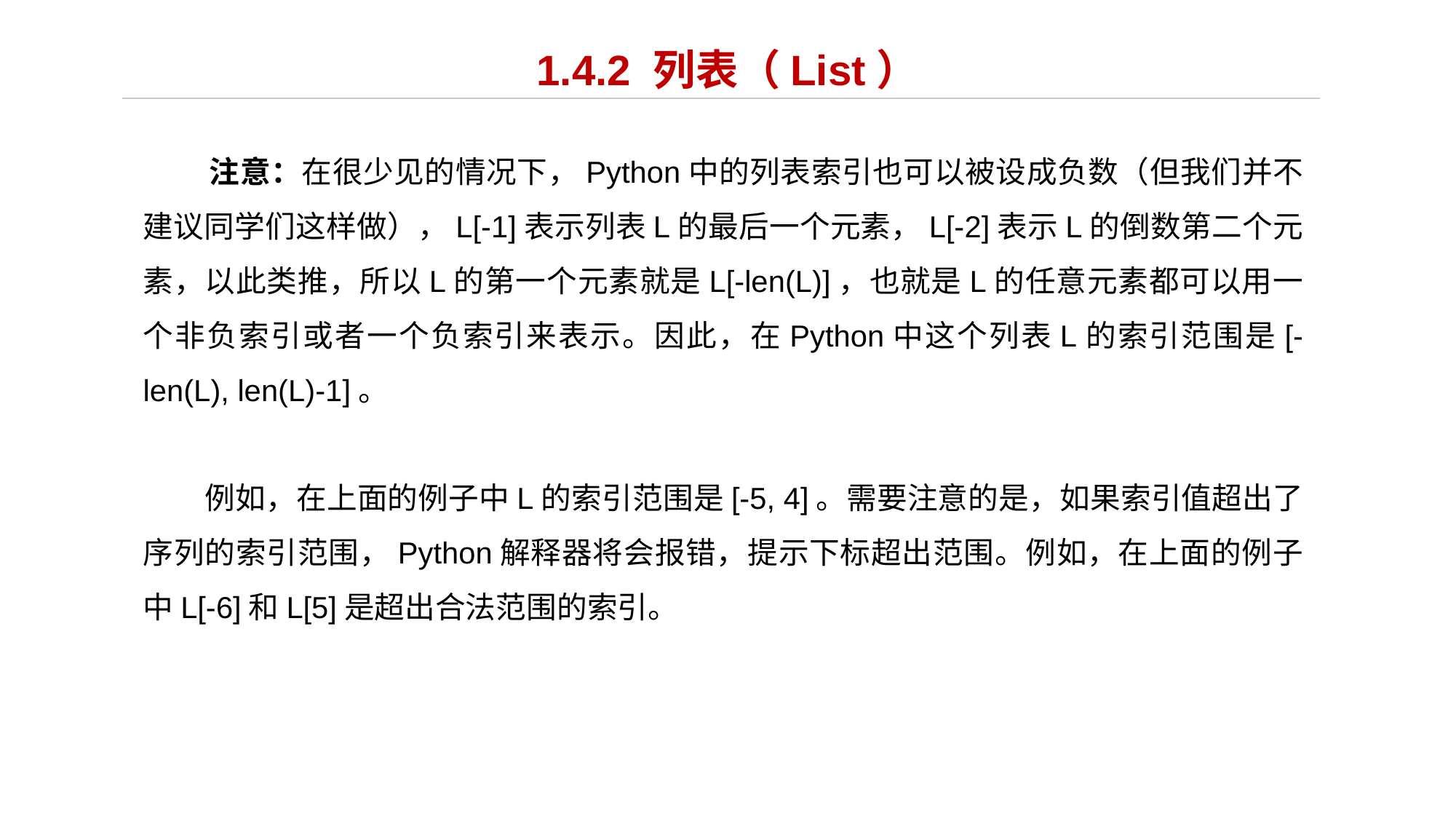

# 1.4.2 列表（List）
        注意：在很少见的情况下，Python中的列表索引也可以被设成负数（但我们并不建议同学们这样做），L[-1]表示列表L的最后一个元素，L[-2]表示L的倒数第二个元素，以此类推，所以L的第一个元素就是L[-len(L)]，也就是L的任意元素都可以用一个非负索引或者一个负索引来表示。因此，在Python中这个列表L的索引范围是[-len(L), len(L)-1]。
        例如，在上面的例子中L的索引范围是[-5, 4]。需要注意的是，如果索引值超出了序列的索引范围，Python解释器将会报错，提示下标超出范围。例如，在上面的例子中L[-6]和L[5]是超出合法范围的索引。